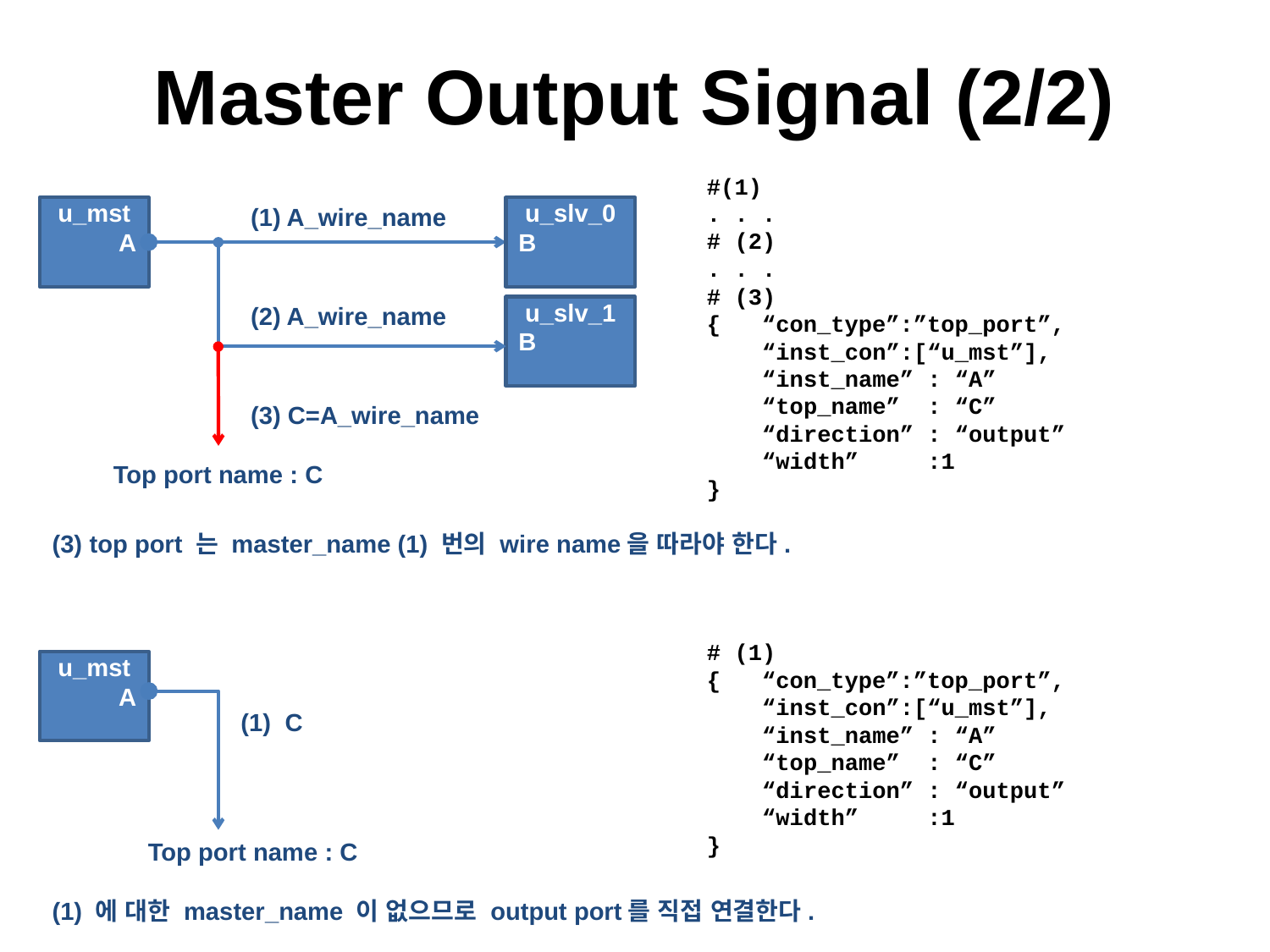

# Master Output Signal (2/2)
#(1)
. . .
# (2)
. . .
# (3)
{   “con_type”:”top_port”,
    “inst_con”:[“u_mst”],
    “inst_name” : “A”
    “top_name”  : “C”
    “direction” : “output”
    “width”     :1
}

(1) A_wire_name
u_mst
A

u_slv_0
B

(2) A_wire_name
u_slv_1
B

(3) C=A_wire_name
Top port name : C
(3) top port 는 master_name (1) 번의 wire name을 따라야 한다.
# (1)
{   “con_type”:”top_port”,
    “inst_con”:[“u_mst”],
    “inst_name” : “A”
    “top_name”  : “C”
    “direction” : “output”
    “width”     :1
}

u_mst
A

(1)  C

Top port name : C
(1) 에 대한 master_name 이 없으므로 output port를 직접 연결한다.